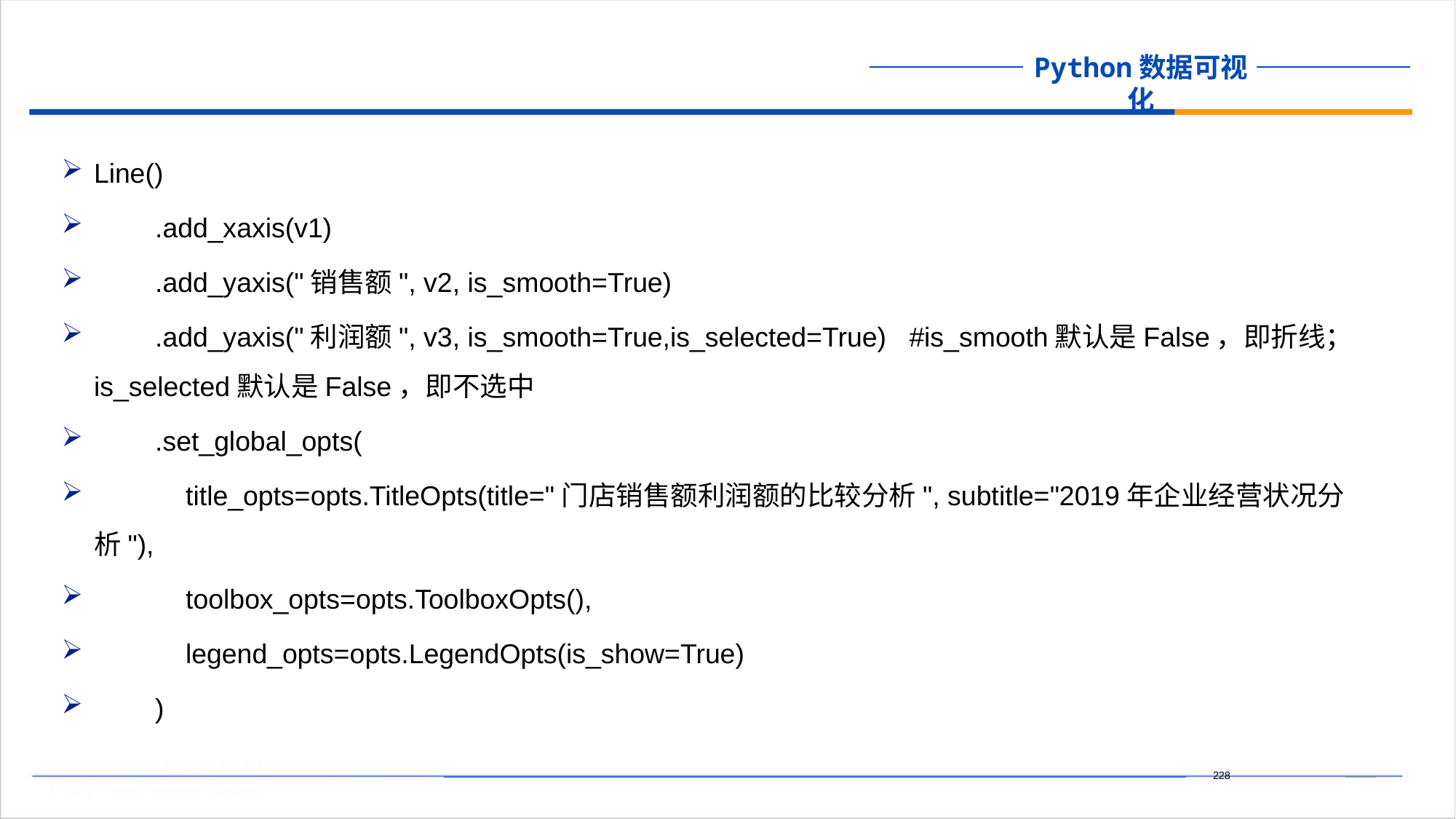

Line()
        .add_xaxis(v1)
        .add_yaxis("销售额", v2, is_smooth=True)
        .add_yaxis("利润额", v3, is_smooth=True,is_selected=True)   #is_smooth默认是False，即折线；is_selected默认是False，即不选中
        .set_global_opts(
            title_opts=opts.TitleOpts(title="门店销售额利润额的比较分析", subtitle="2019年企业经营状况分析"),
            toolbox_opts=opts.ToolboxOpts(),
            legend_opts=opts.LegendOpts(is_show=True)
        )